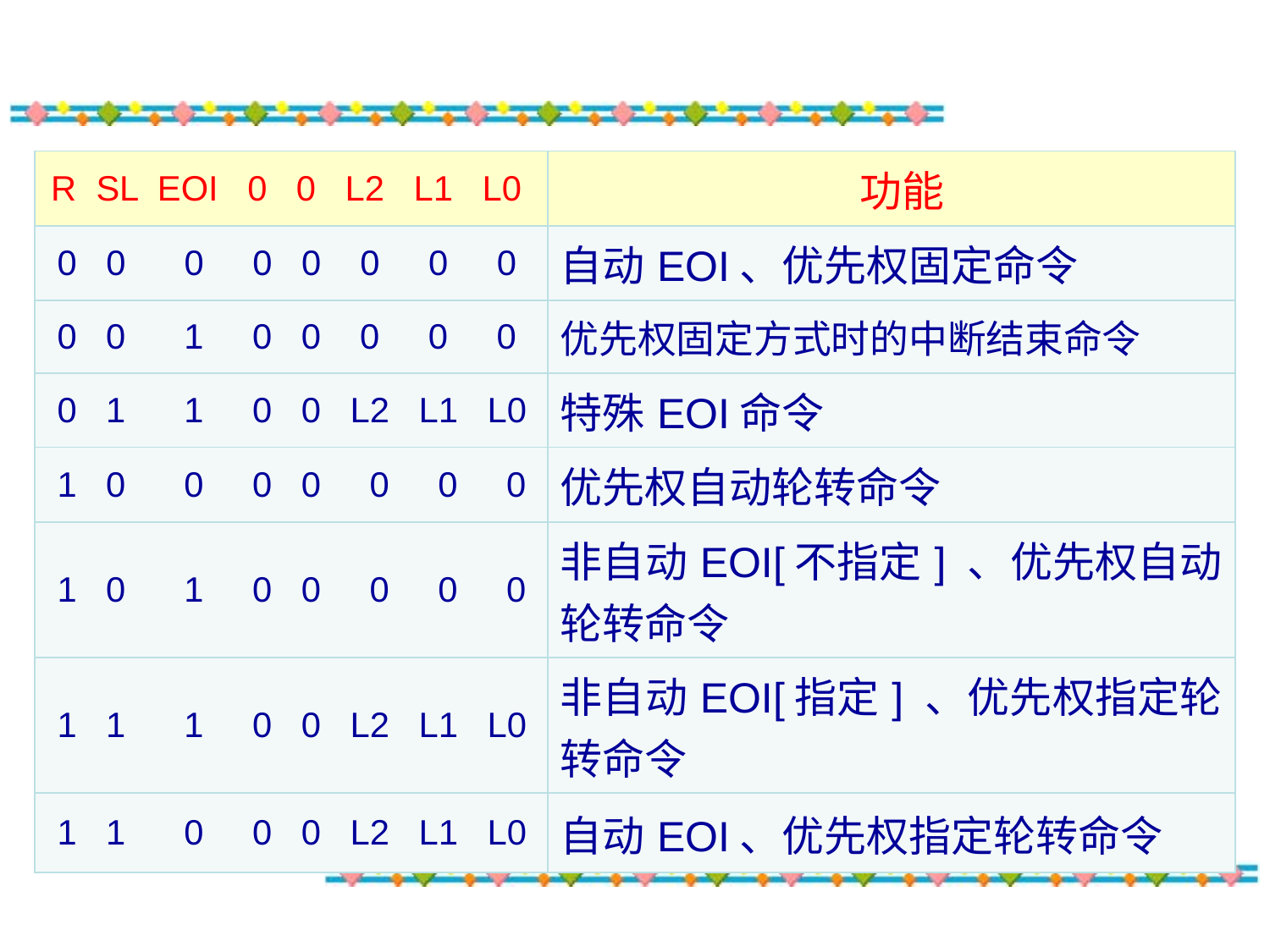

| R SL EOI 0 0 L2 L1 L0 | 功能 |
| --- | --- |
| 0 0 0 0 0 0 0 0 | 自动EOI、优先权固定命令 |
| 0 0 1 0 0 0 0 0 | 优先权固定方式时的中断结束命令 |
| 0 1 1 0 0 L2 L1 L0 | 特殊EOI命令 |
| 1 0 0 0 0 0 0 0 | 优先权自动轮转命令 |
| 1 0 1 0 0 0 0 0 | 非自动EOI[不指定] 、优先权自动轮转命令 |
| 1 1 1 0 0 L2 L1 L0 | 非自动EOI[指定] 、优先权指定轮转命令 |
| 1 1 0 0 0 L2 L1 L0 | 自动EOI、优先权指定轮转命令 |